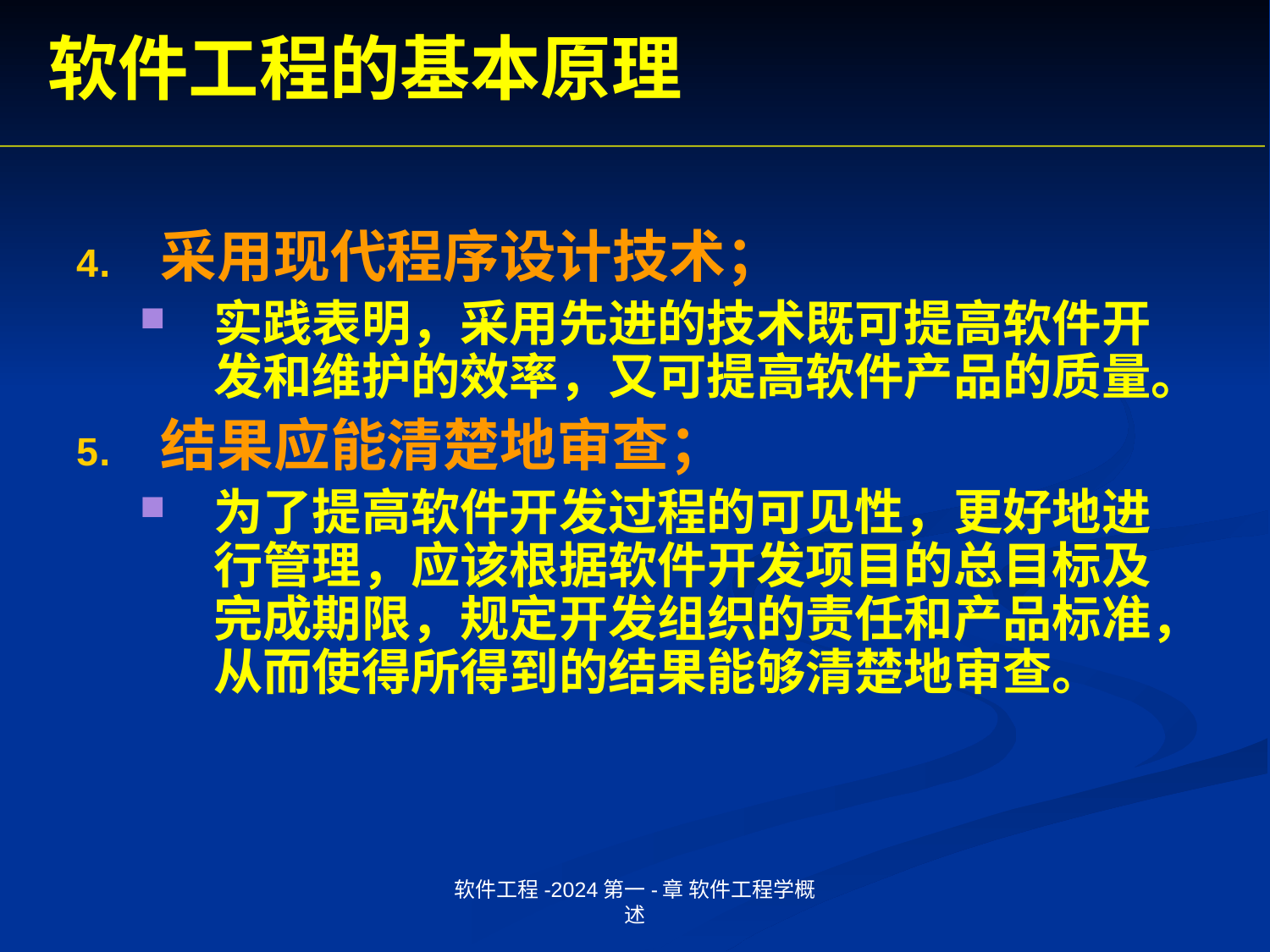

# 软件工程的基本原理

采用现代程序设计技术；
实践表明，采用先进的技术既可提高软件开发和维护的效率，又可提高软件产品的质量。
结果应能清楚地审查；
为了提高软件开发过程的可见性，更好地进行管理，应该根据软件开发项目的总目标及完成期限，规定开发组织的责任和产品标准，从而使得所得到的结果能够清楚地审查。
软件工程-2024第一-章 软件工程学概述
49